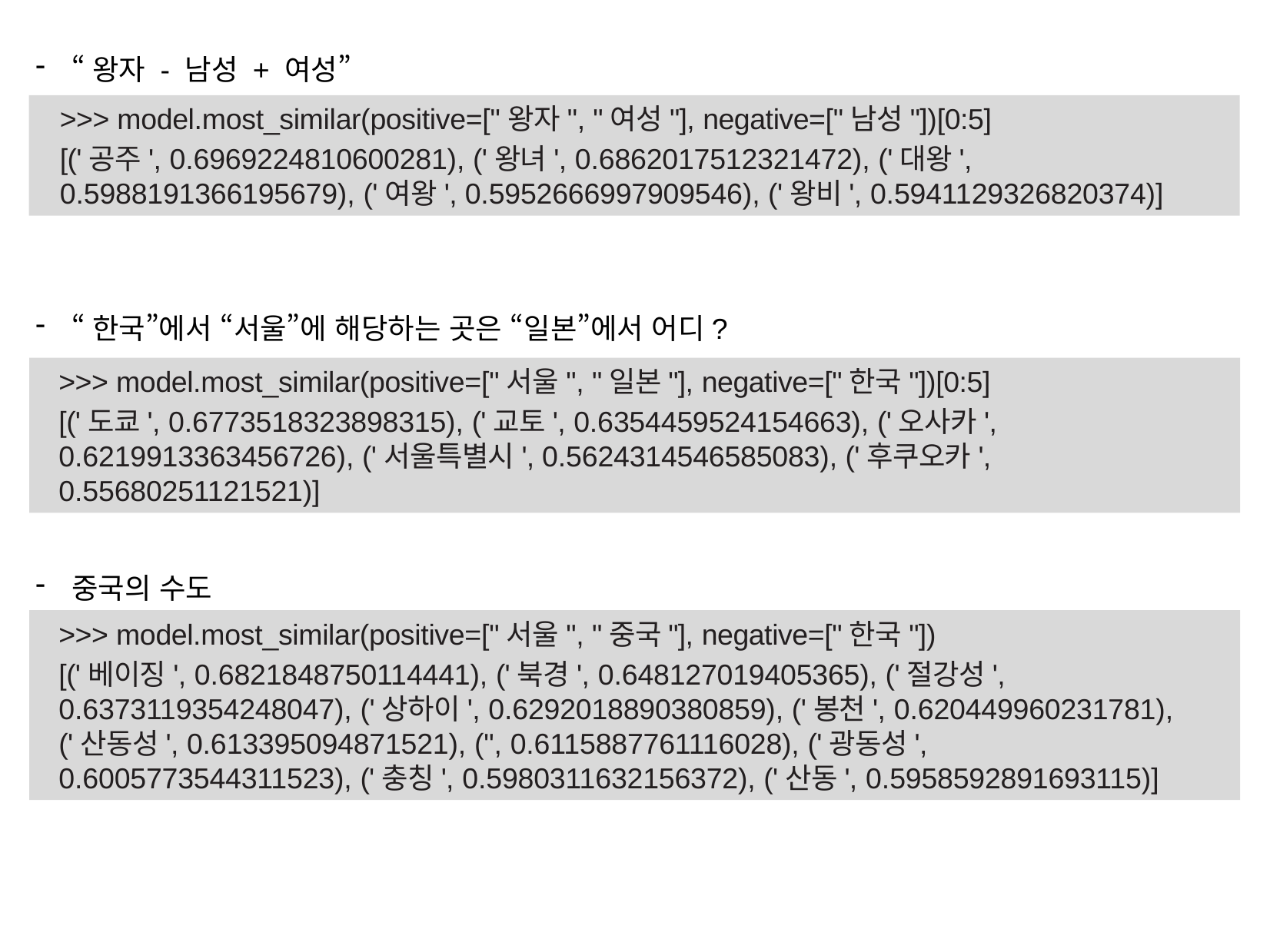

“왕자 - 남성 + 여성”

“한국”에서 “서울”에 해당하는 곳은 “일본”에서 어디?

중국의 수도
>>> model.most_similar(positive=["왕자", "여성"], negative=["남성"])[0:5]
[('공주', 0.6969224810600281), ('왕녀', 0.6862017512321472), ('대왕', 0.5988191366195679), ('여왕', 0.5952666997909546), ('왕비', 0.5941129326820374)]
>>> model.most_similar(positive=["서울", "일본"], negative=["한국"])[0:5]
[('도쿄', 0.6773518323898315), ('교토', 0.6354459524154663), ('오사카', 0.6219913363456726), ('서울특별시', 0.5624314546585083), ('후쿠오카', 0.55680251121521)]
>>> model.most_similar(positive=["서울", "중국"], negative=["한국"])
[('베이징', 0.6821848750114441), ('북경', 0.648127019405365), ('절강성', 0.6373119354248047), ('상하이', 0.6292018890380859), ('봉천', 0.620449960231781), ('산동성', 0.613395094871521), ('', 0.6115887761116028), ('광동성', 0.6005773544311523), ('충칭', 0.5980311632156372), ('산동', 0.5958592891693115)]